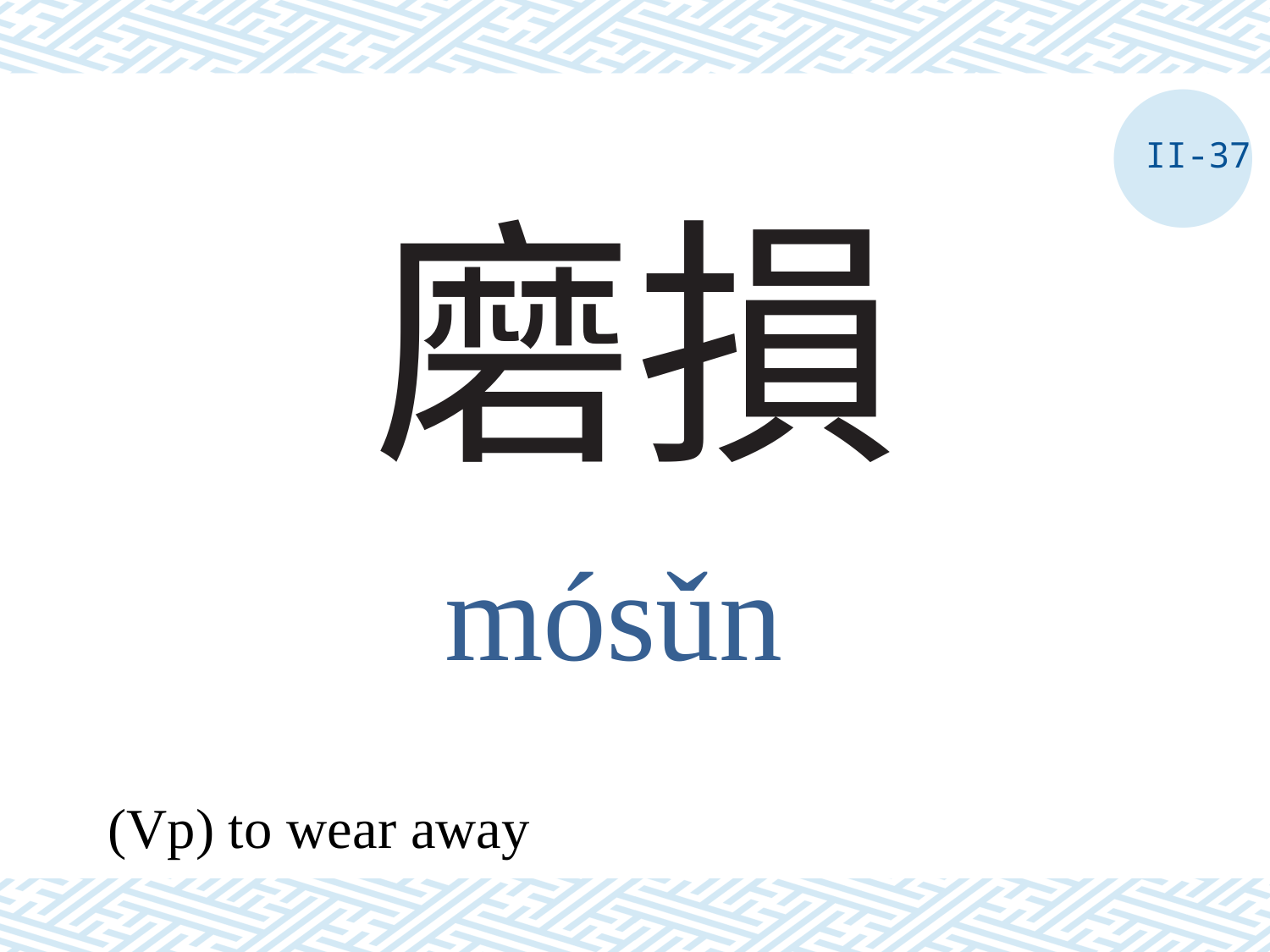

II-37

# 磨損
mósǔn
(Vp) to wear away